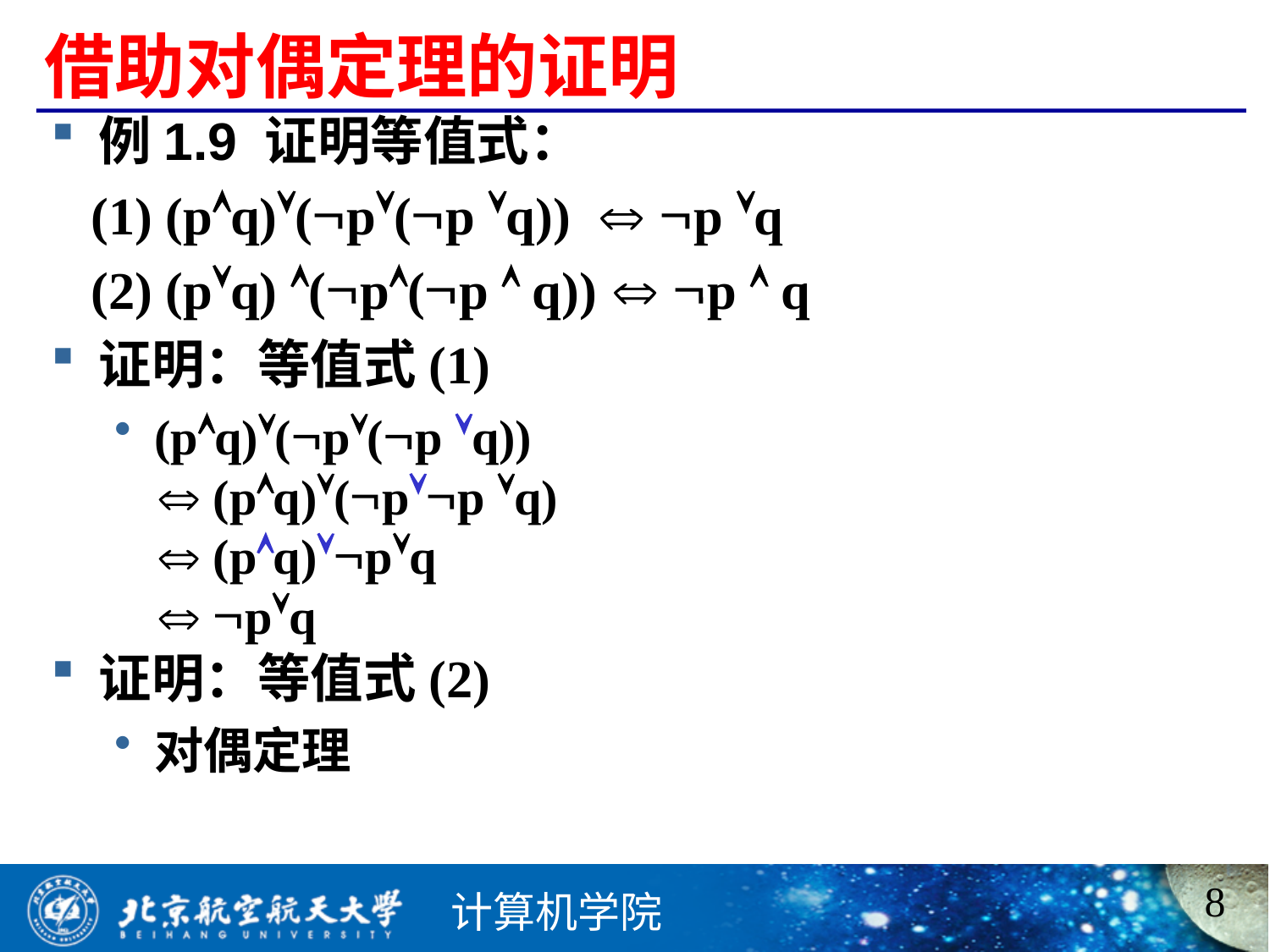

# 借助对偶定理的证明
例1.9 证明等值式：
   (1) (p∧q)∨(¬p∨(¬p ∨q))  ⇔ ¬p ∨q
   (2) (p∨q) ∧(¬p∧(¬p ∧ q)) ⇔ ¬p ∧ q
证明：等值式(1)
(p∧q)∨(¬p∨(¬p ∨q))
   ⇔ (p∧q)∨(¬p∨¬p ∨q)
   ⇔ (p∧q)∨¬p∨q
   ⇔ ¬p∨q
证明：等值式(2)
对偶定理